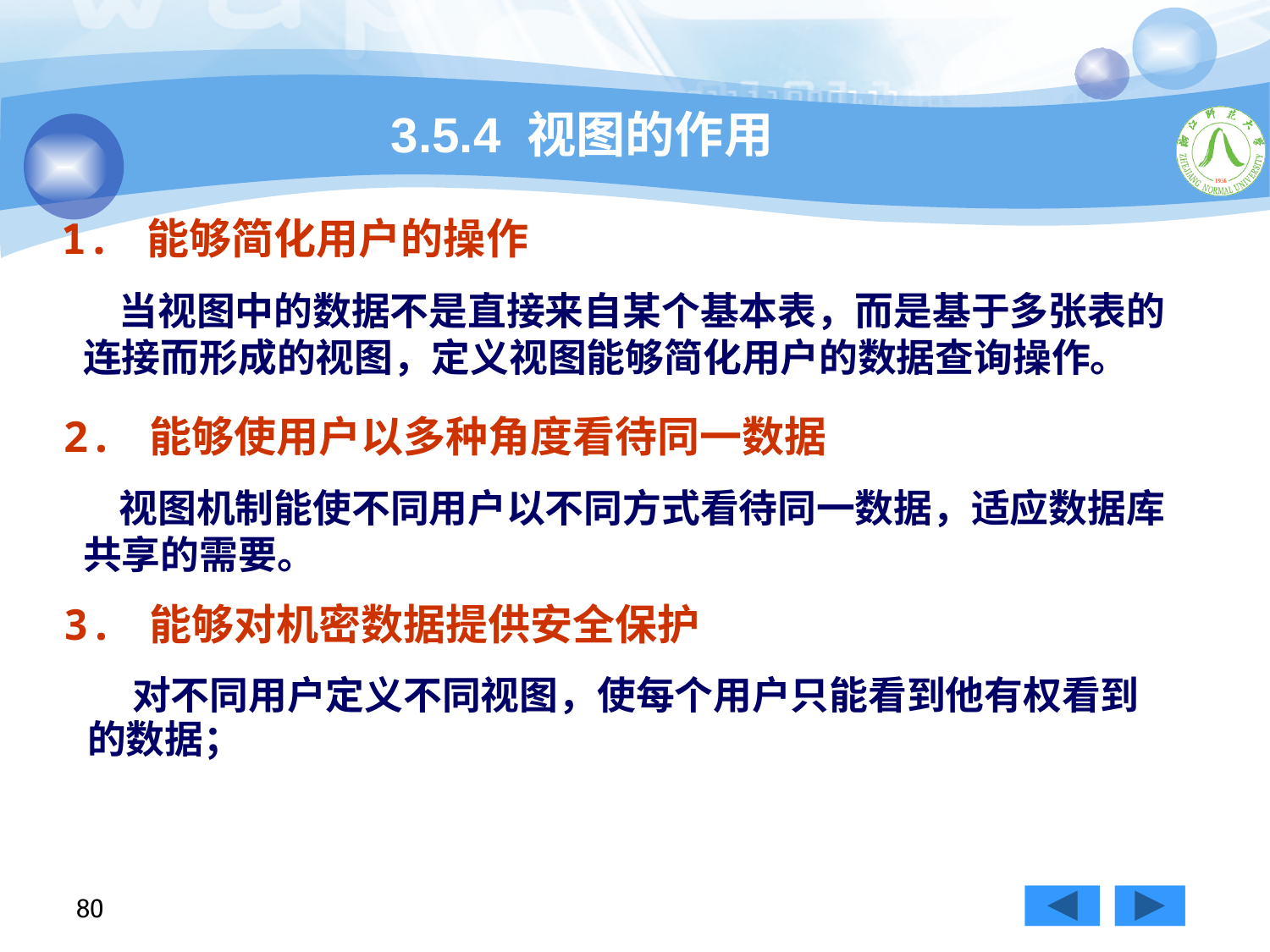

# 3.5.4 视图的作用
1. 能够简化用户的操作
   当视图中的数据不是直接来自某个基本表，而是基于多张表的连接而形成的视图，定义视图能够简化用户的数据查询操作。
2. 能够使用户以多种角度看待同一数据
   视图机制能使不同用户以不同方式看待同一数据，适应数据库共享的需要。
3. 能够对机密数据提供安全保护
    对不同用户定义不同视图，使每个用户只能看到他有权看到的数据；
80